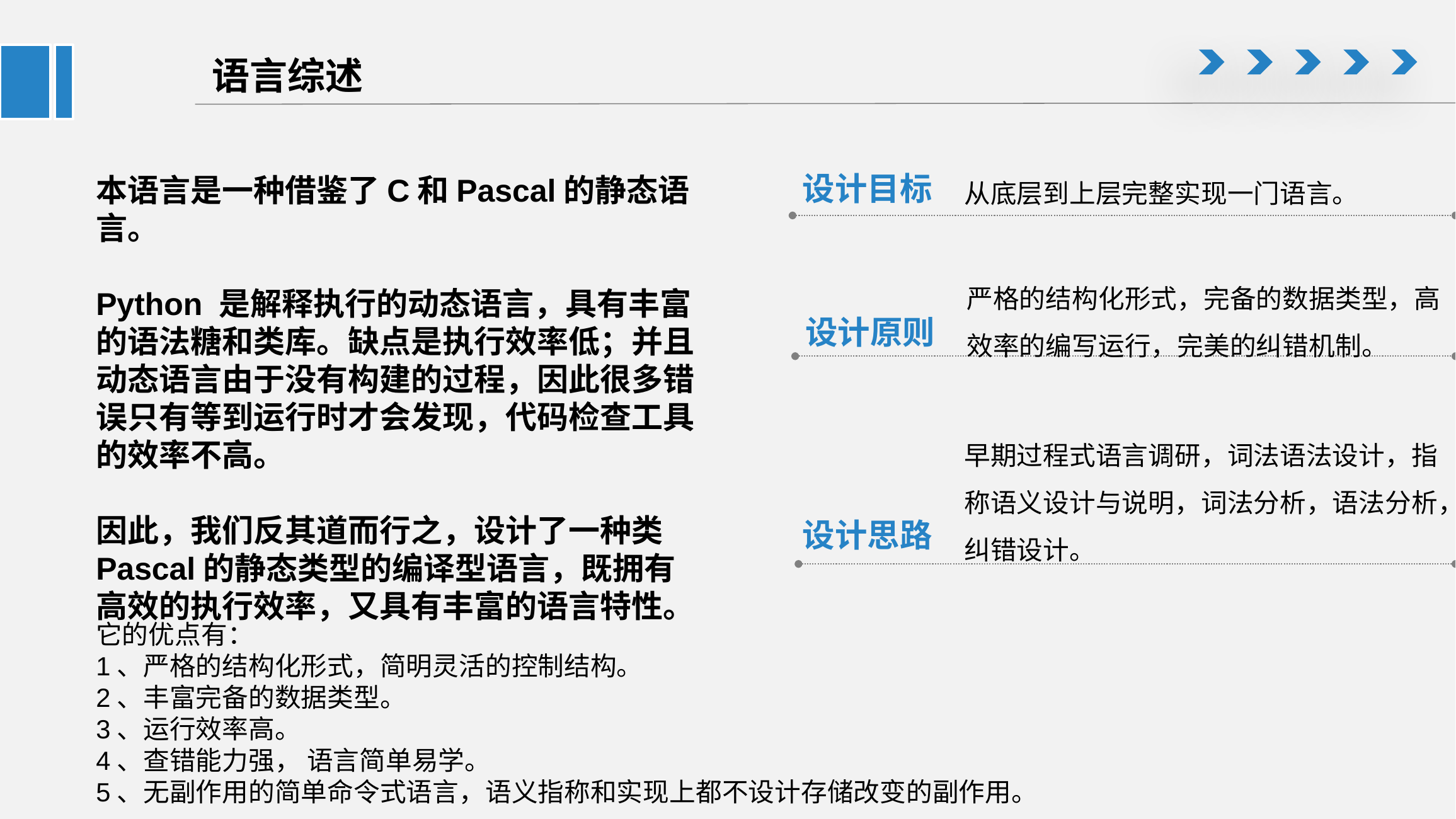

# 语言综述
从底层到上层完整实现一门语言。
设计目标
本语言是一种借鉴了C和Pascal的静态语言。

Python 是解释执⾏的动态语⾔，具有丰富的语法糖和类库。缺点是执⾏效率低；并且动态语⾔由于没有构建的过程，因此很多错误只有等到运⾏时才会发现，代码检查⼯具的效率不⾼。

因此，我们反其道而行之，设计了⼀种类Pascal的静态类型的编译型语⾔，既拥有⾼效的执⾏效率，⼜具有丰富的语⾔特性。

严格的结构化形式，完备的数据类型，高效率的编写运行，完美的纠错机制。
设计原则
早期过程式语言调研，词法语法设计，指称语义设计与说明，词法分析，语法分析，纠错设计。
设计思路
它的优点有：
1、严格的结构化形式，简明灵活的控制结构。
2、丰富完备的数据类型。
3、运⾏效率⾼。
4、查错能⼒强， 语⾔简单易学。
5、无副作用的简单命令式语言，语义指称和实现上都不设计存储改变的副作用。